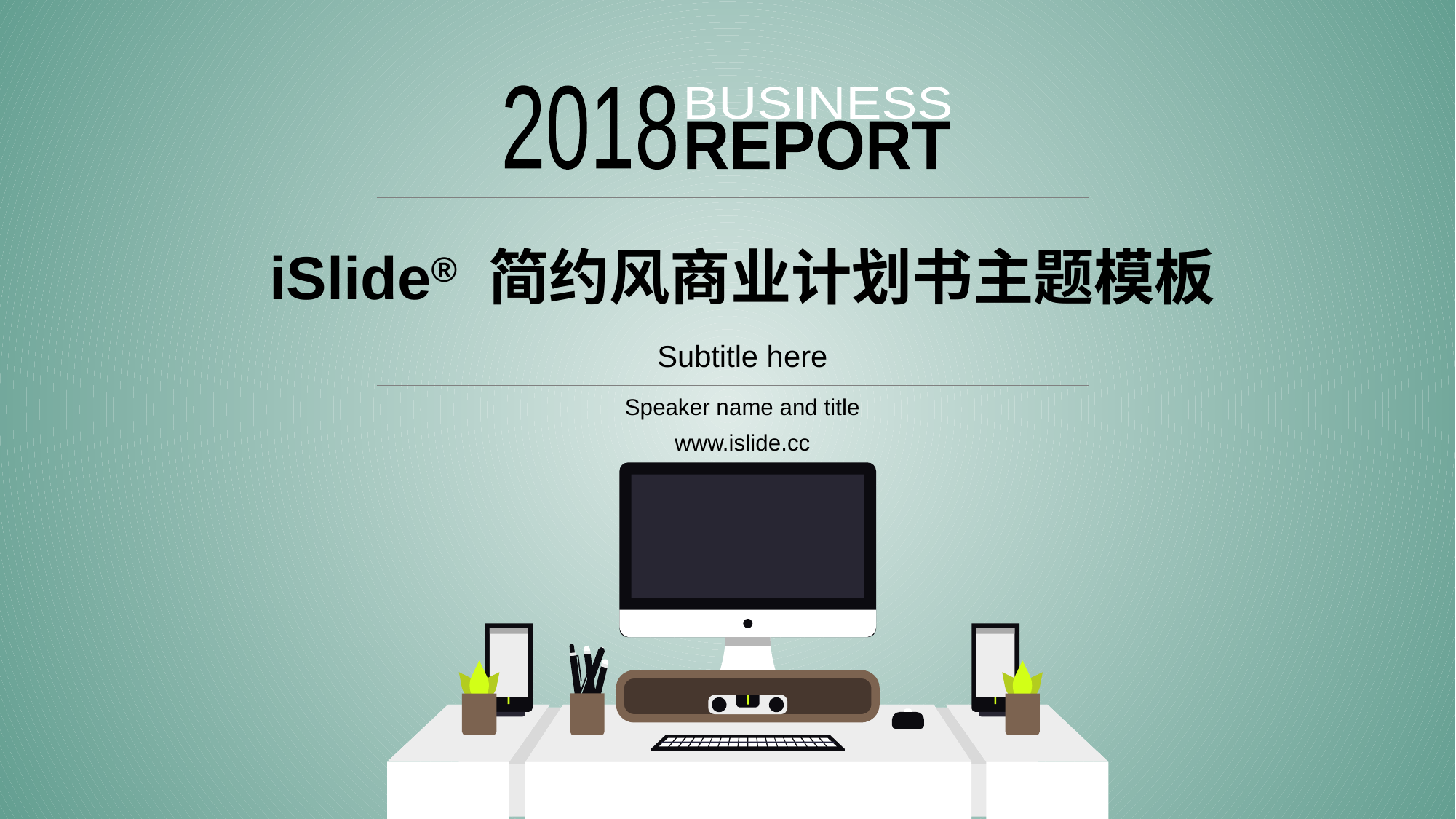

2018
BUSINESS
REPORT
# iSlide® 简约风商业计划书主题模板
Subtitle here
Speaker name and title
www.islide.cc